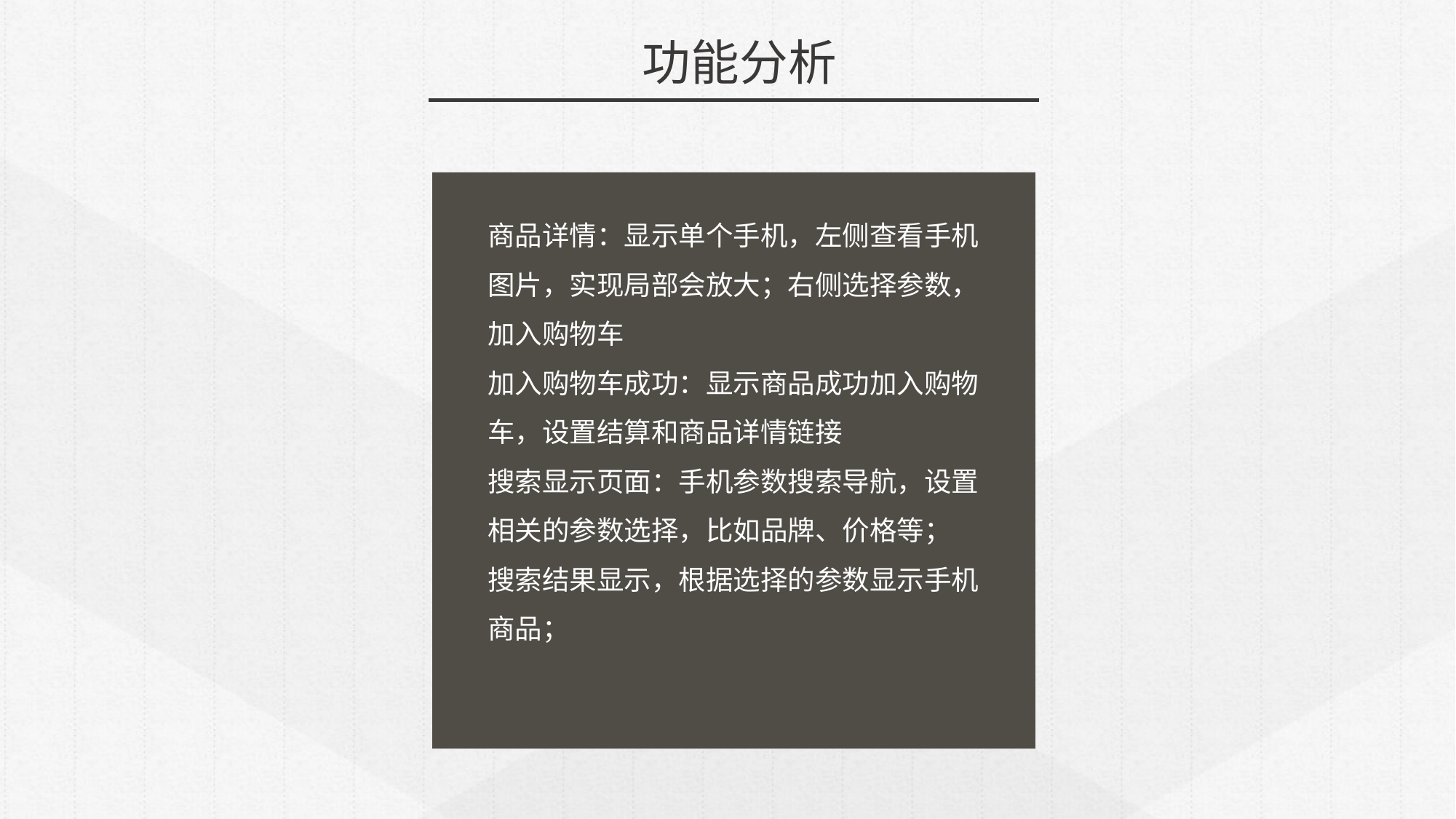

功能分析

商品详情：显示单个手机，左侧查看手机图片，实现局部会放大；右侧选择参数，加入购物车
加入购物车成功：显示商品成功加入购物车，设置结算和商品详情链接
搜索显示页面：手机参数搜索导航，设置相关的参数选择，比如品牌、价格等；
搜索结果显示，根据选择的参数显示手机商品；